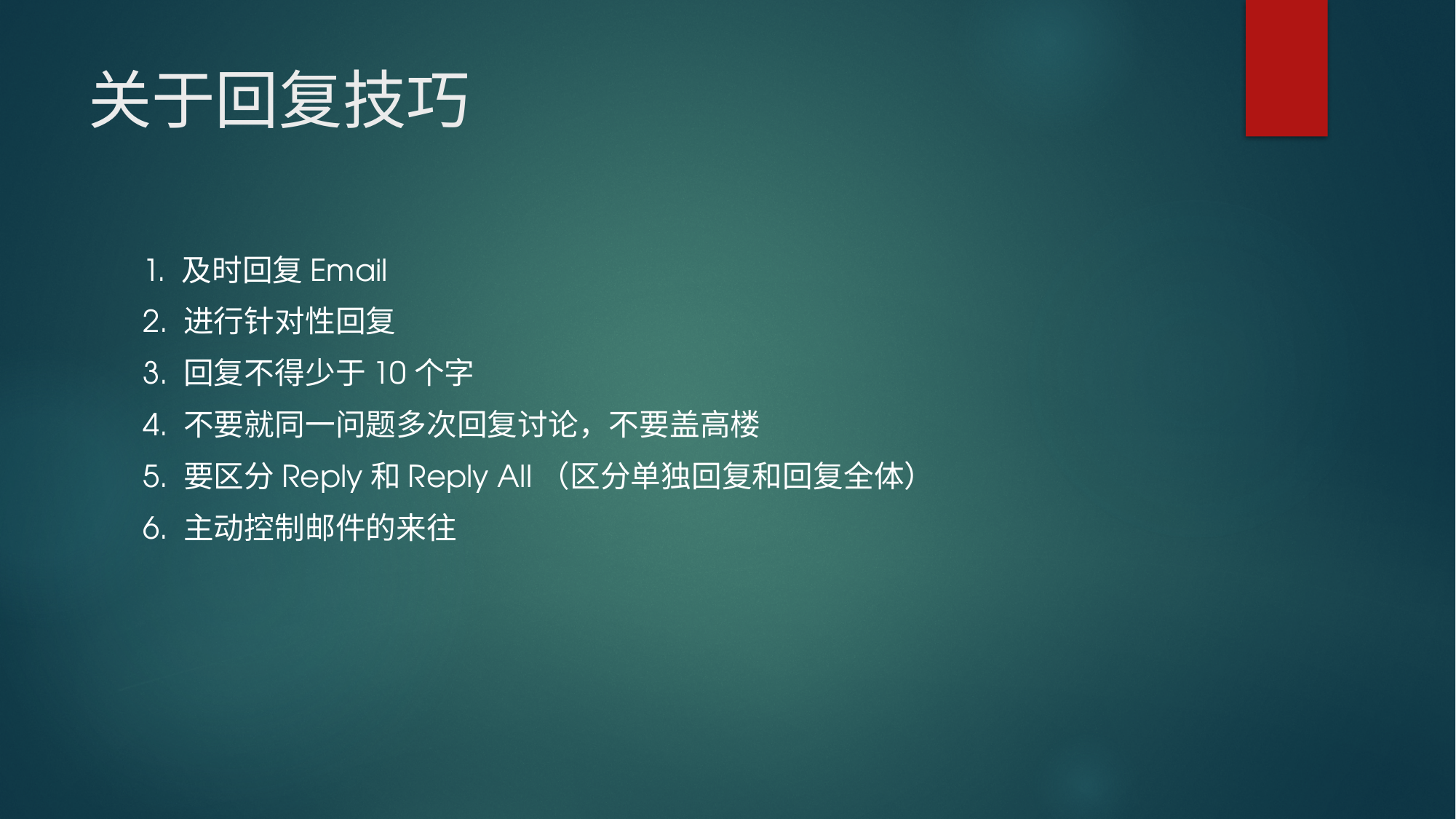

# 关于回复技巧
1. 及时回复Email
2. 进行针对性回复
3. 回复不得少于10个字
4. 不要就同一问题多次回复讨论，不要盖高楼
5. 要区分Reply和Reply All（区分单独回复和回复全体）
6. 主动控制邮件的来往